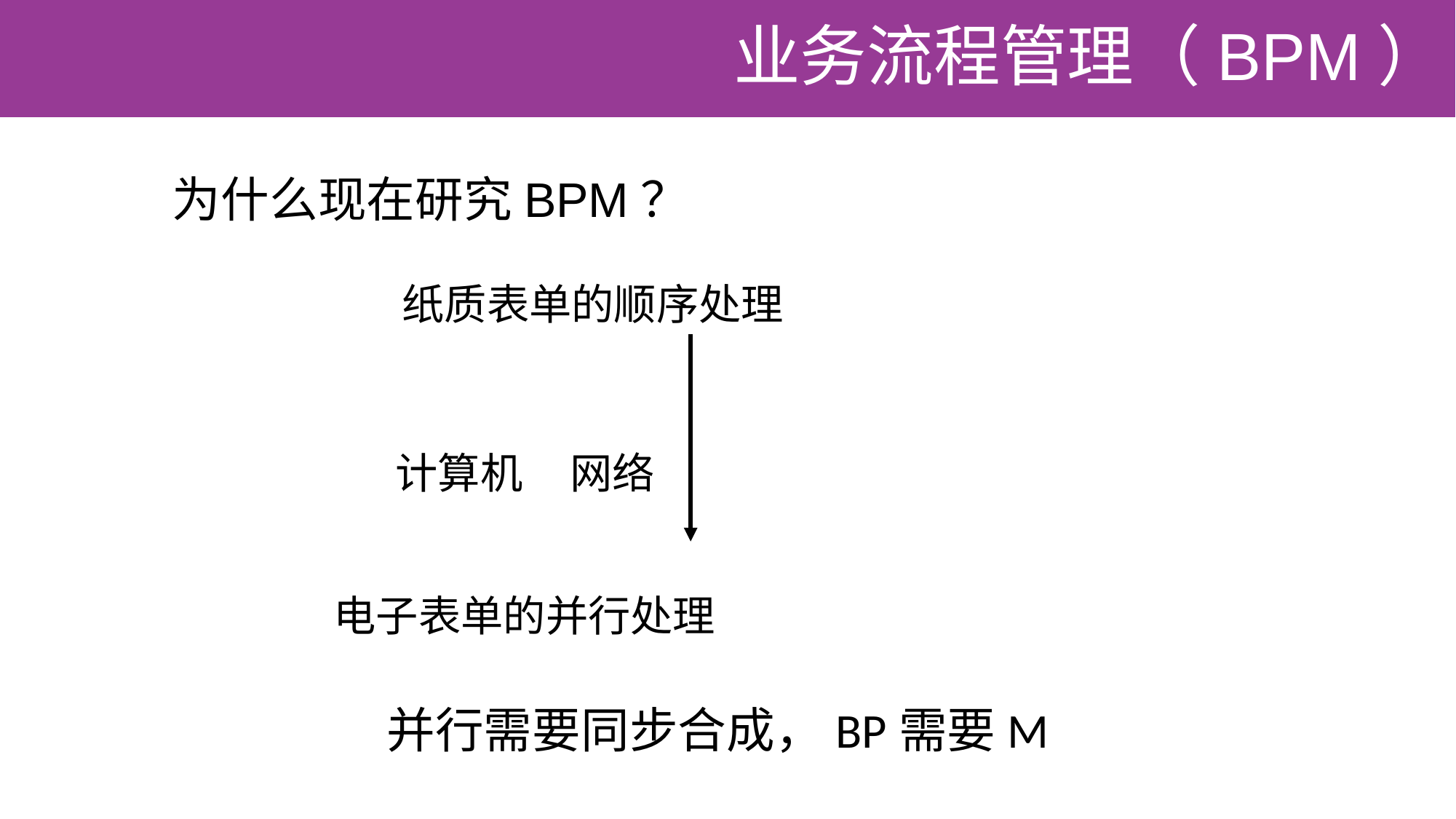

业务流程管理（BPM）
为什么现在研究BPM？
	          纸质表单的顺序处理
	           计算机     网络
                电子表单的并行处理

并行需要同步合成，BP需要M